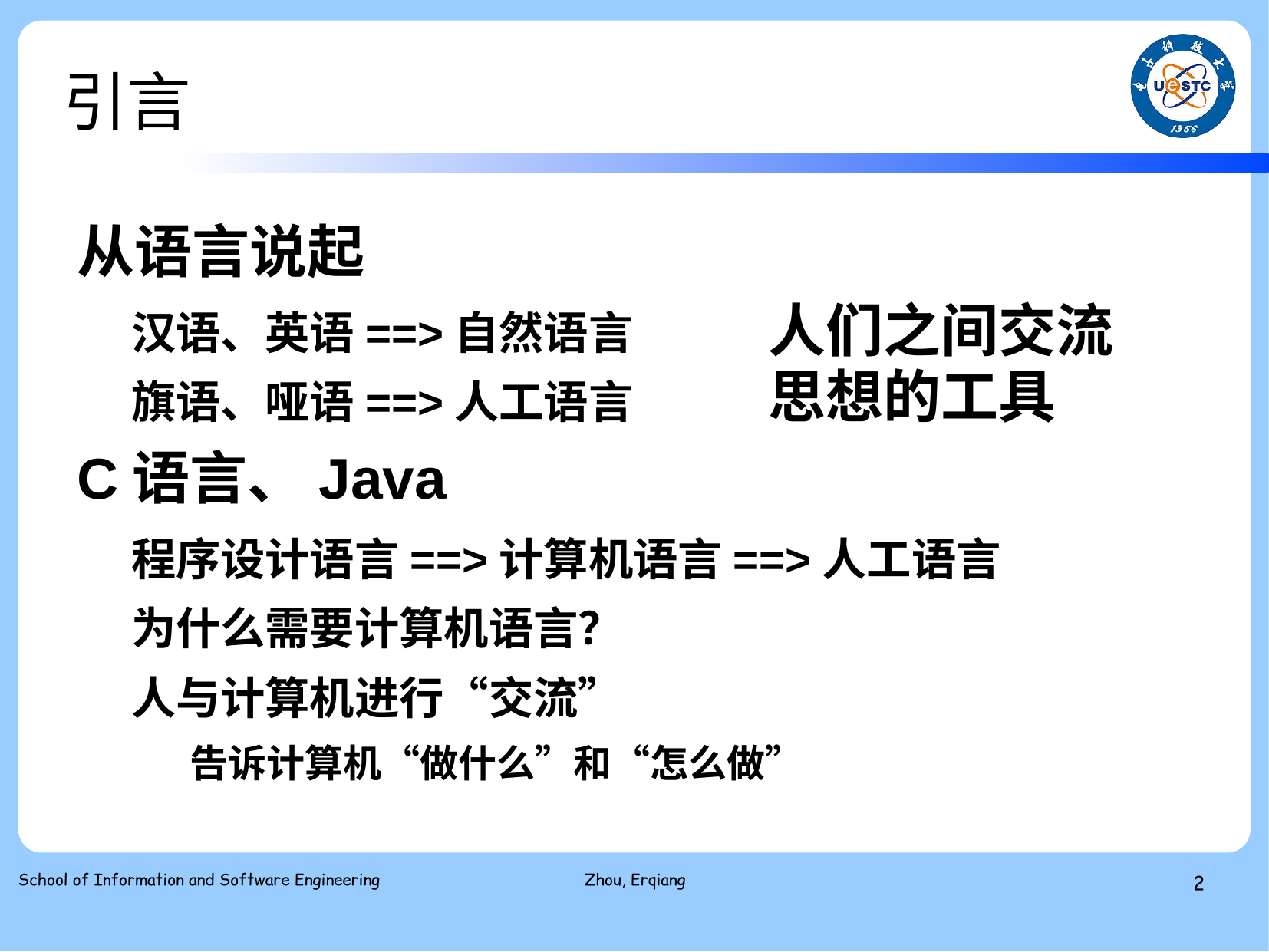

引言
从语言说起
汉语、英语==>自然语言
旗语、哑语==>人工语言
C语言、Java
程序设计语言==>计算机语言==>人工语言
为什么需要计算机语言？
人与计算机进行“交流”
告诉计算机“做什么”和“怎么做”
人们之间交流
思想的工具
School of Information and Software Engineering
Zhou, Erqiang
2